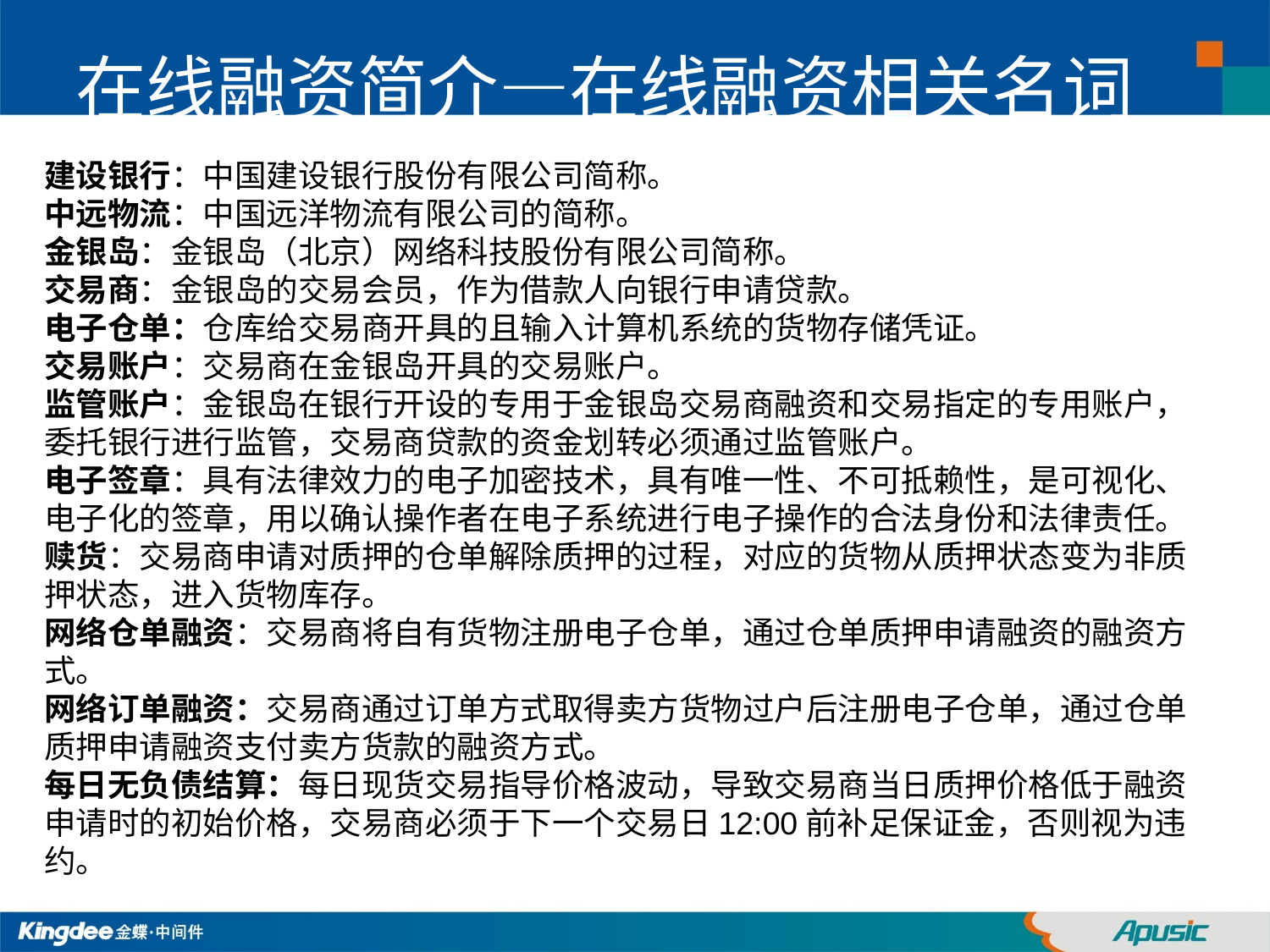

# 在线融资简介—在线融资相关名词
建设银行：中国建设银行股份有限公司简称。
中远物流：中国远洋物流有限公司的简称。
金银岛：金银岛（北京）网络科技股份有限公司简称。
交易商：金银岛的交易会员，作为借款人向银行申请贷款。
电子仓单：仓库给交易商开具的且输入计算机系统的货物存储凭证。
交易账户：交易商在金银岛开具的交易账户。
监管账户：金银岛在银行开设的专用于金银岛交易商融资和交易指定的专用账户，委托银行进行监管，交易商贷款的资金划转必须通过监管账户。
电子签章：具有法律效力的电子加密技术，具有唯一性、不可抵赖性，是可视化、电子化的签章，用以确认操作者在电子系统进行电子操作的合法身份和法律责任。
赎货：交易商申请对质押的仓单解除质押的过程，对应的货物从质押状态变为非质押状态，进入货物库存。
网络仓单融资：交易商将自有货物注册电子仓单，通过仓单质押申请融资的融资方式。
网络订单融资：交易商通过订单方式取得卖方货物过户后注册电子仓单，通过仓单质押申请融资支付卖方货款的融资方式。
每日无负债结算：每日现货交易指导价格波动，导致交易商当日质押价格低于融资申请时的初始价格，交易商必须于下一个交易日12:00前补足保证金，否则视为违约。